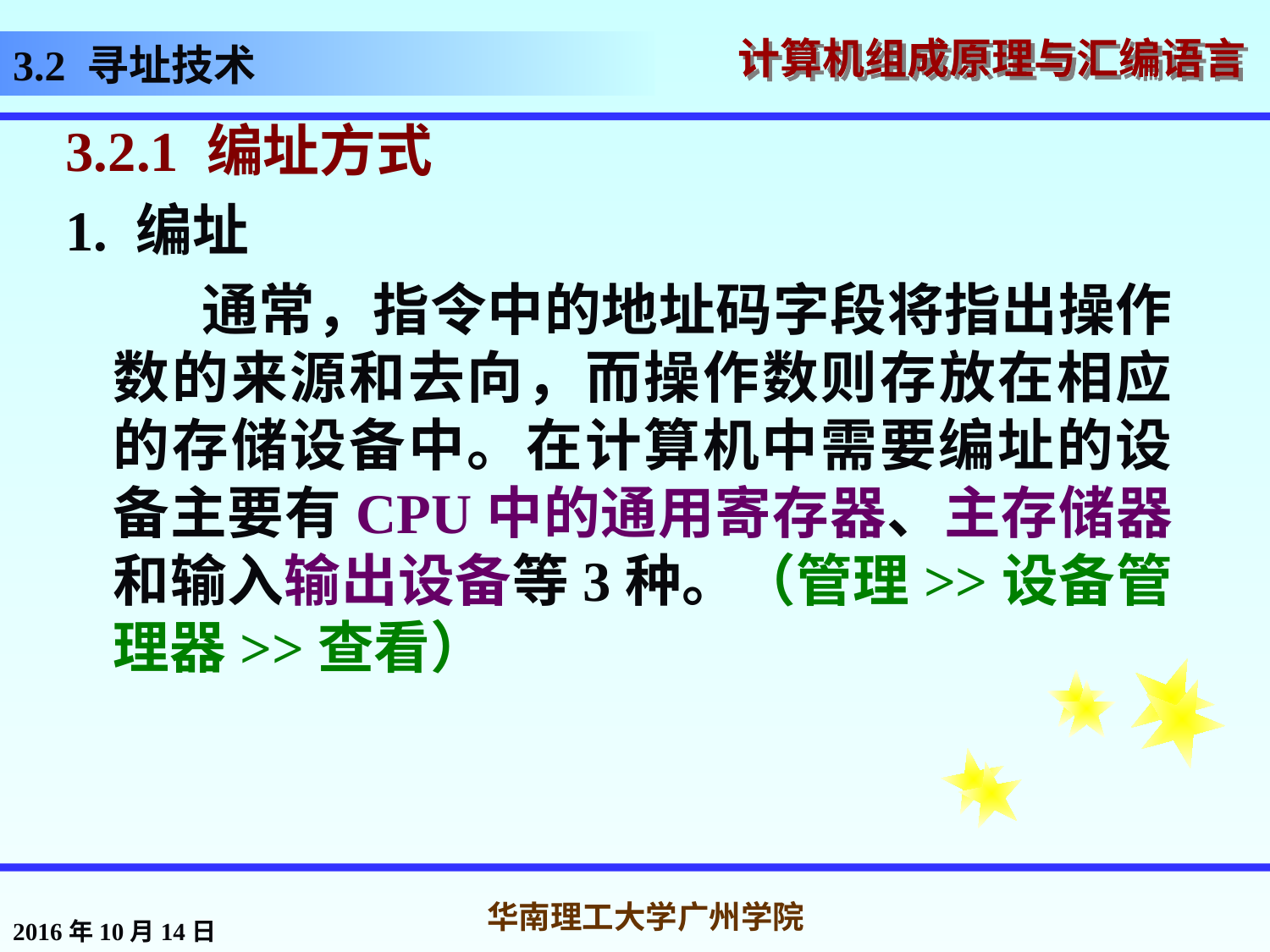

3.2 寻址技术
3.2.1 编址方式
1. 编址
         通常，指令中的地址码字段将指出操作数的来源和去向，而操作数则存放在相应的存储设备中。在计算机中需要编址的设备主要有CPU中的通用寄存器、主存储器和输入输出设备等3种。（管理>>设备管理器>>查看）
2016年10月14日
华南理工大学广州学院